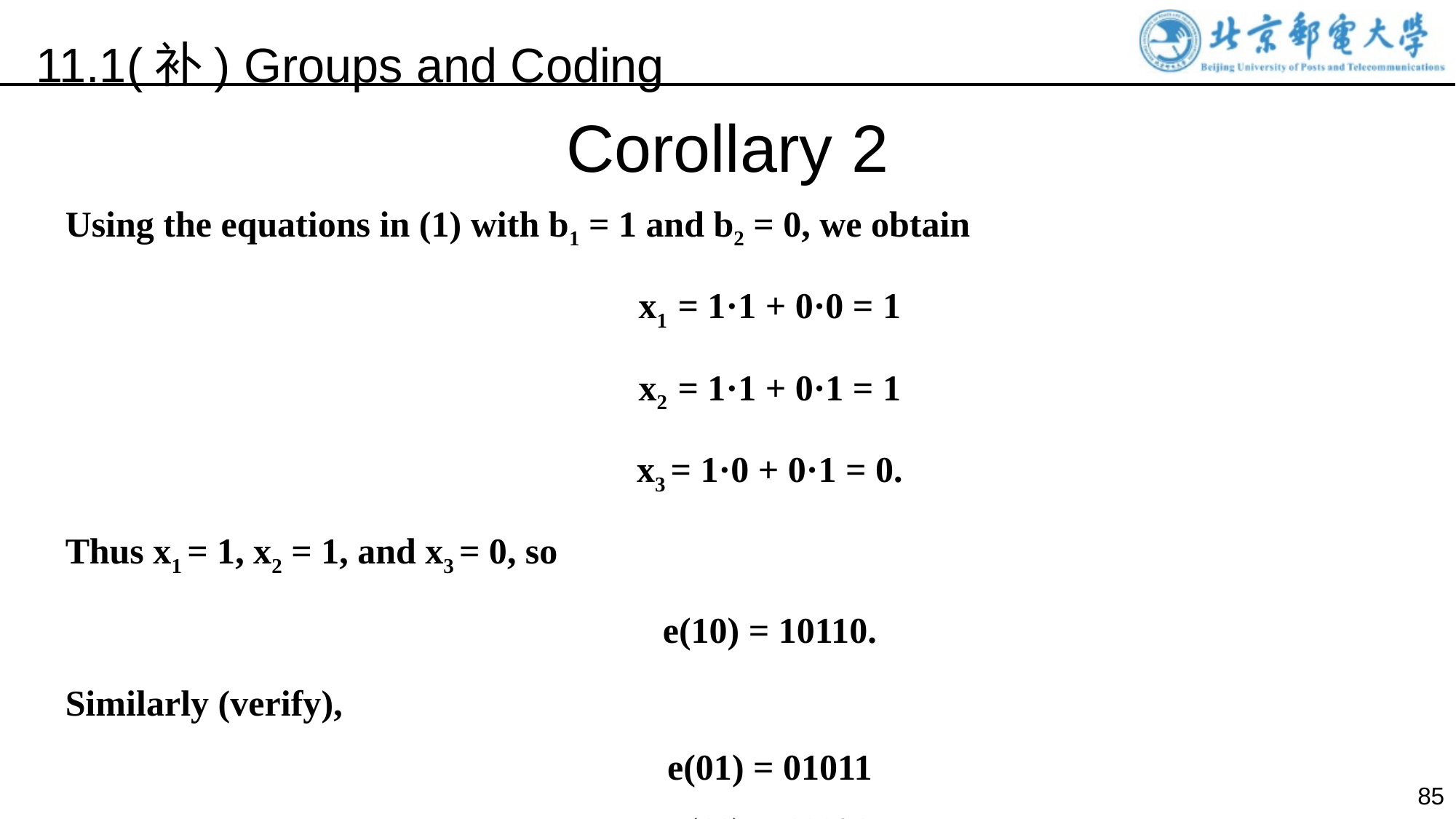

11.1(补) Groups and Coding
Corollary 2
Using the equations in (1) with b1 = 1 and b2 = 0, we obtain
x1  = 1·1 + 0·0 = 1
x2  = 1·1 + 0·1 = 1
x3 = 1·0 + 0·1 = 0.
Thus x1 = 1, x2 = 1, and x3 = 0, so
e(10) = 10110.
Similarly (verify),
e(01) = 01011
 e(11) = 11101.